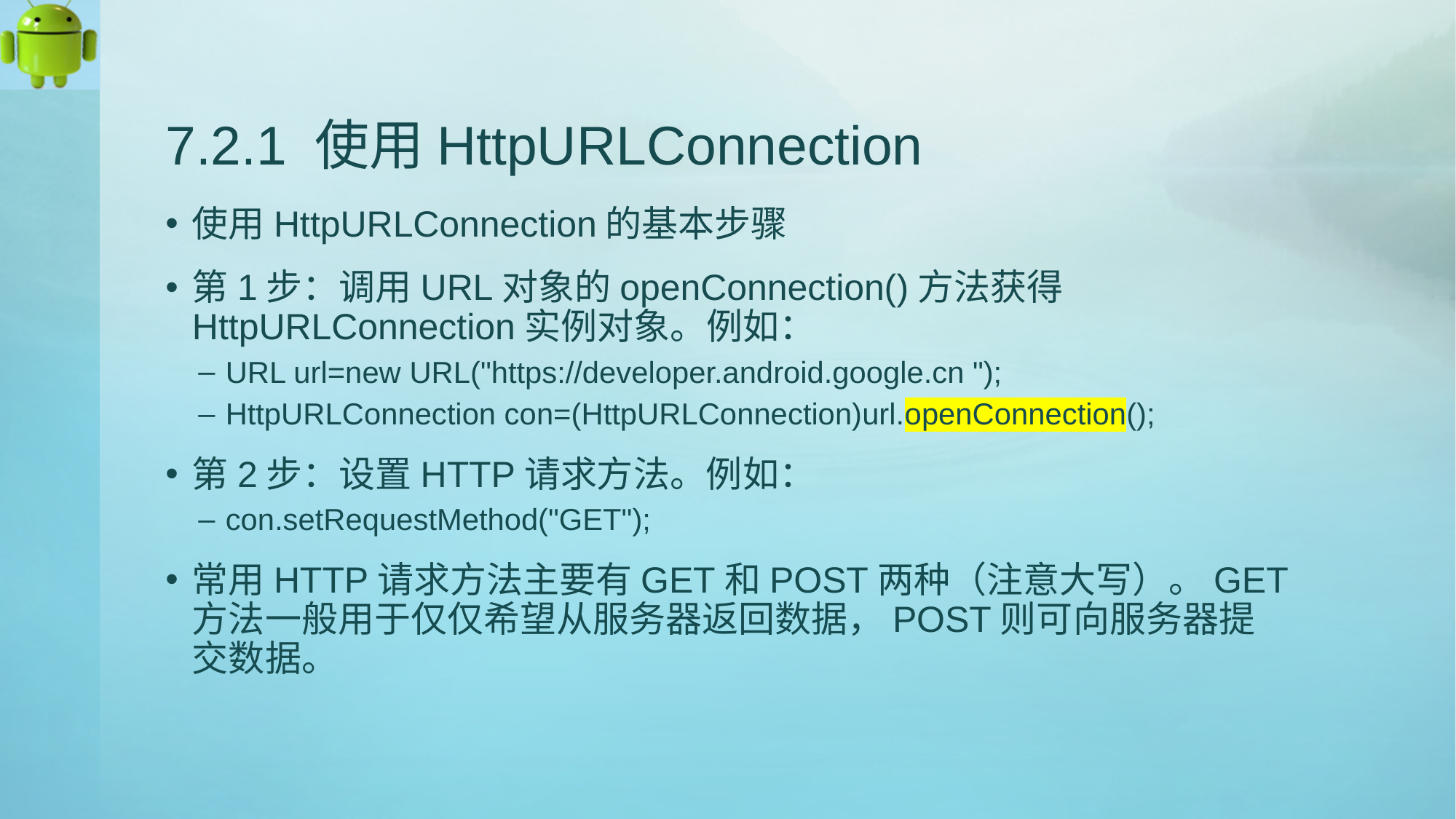

# 7.2.1 使用HttpURLConnection
使用HttpURLConnection的基本步骤
第1步：调用URL对象的openConnection()方法获得HttpURLConnection实例对象。例如：
URL url=new URL("https://developer.android.google.cn ");
HttpURLConnection con=(HttpURLConnection)url.openConnection();
第2步：设置HTTP请求方法。例如：
con.setRequestMethod("GET");
常用HTTP请求方法主要有GET和POST两种（注意大写）。GET方法一般用于仅仅希望从服务器返回数据，POST则可向服务器提交数据。